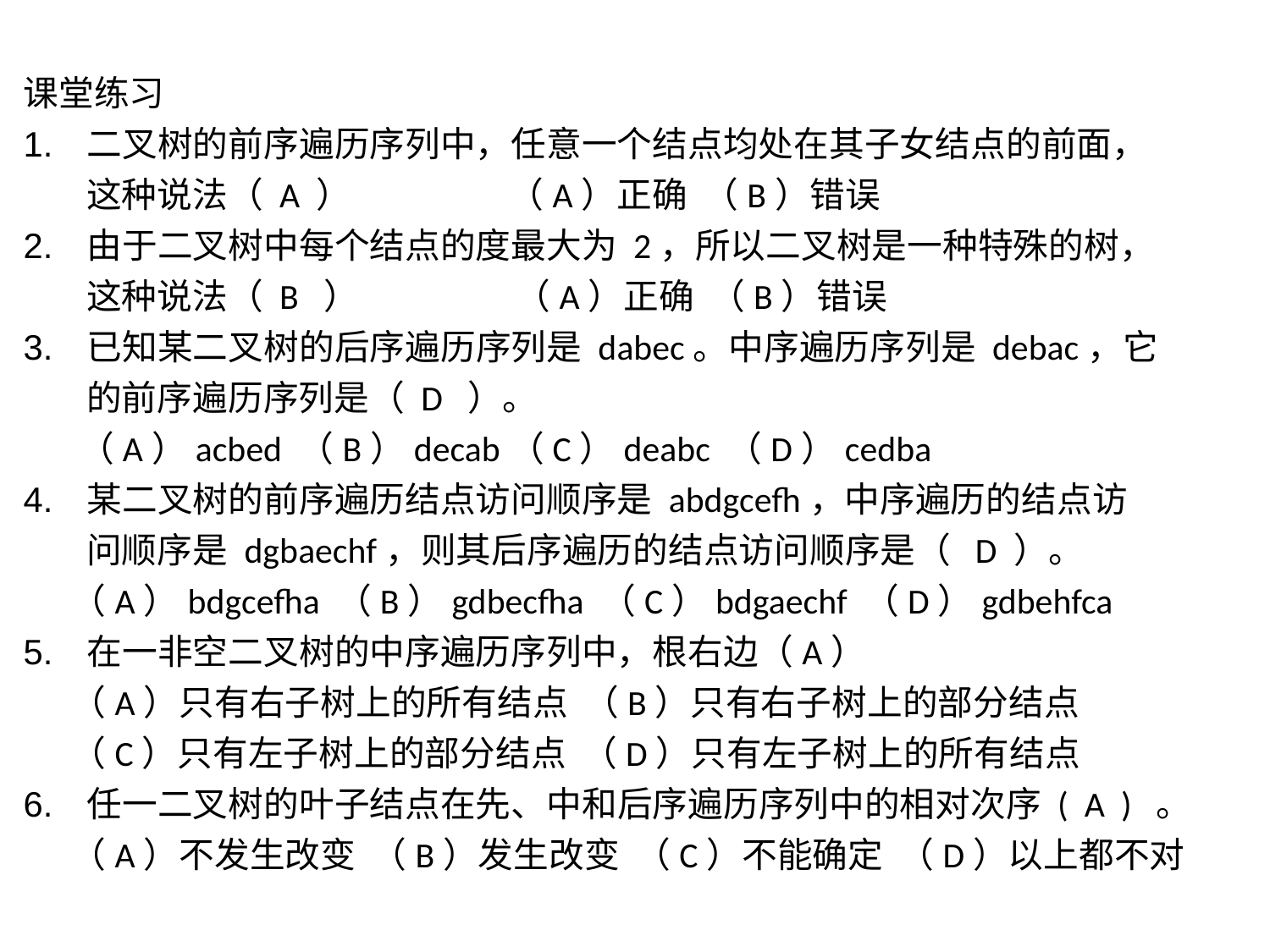

课堂练习
二叉树的前序遍历序列中，任意一个结点均处在其子女结点的前面，
       这种说法（ A ）                    （A）正确  （B）错误
由于二叉树中每个结点的度最大为 2，所以二叉树是一种特殊的树，
       这种说法（ B  ）                    （A）正确  （B）错误
已知某二叉树的后序遍历序列是 dabec。中序遍历序列是 debac，它
       的前序遍历序列是（ D  ）。
      （A）acbed （B）decab（C）deabc （D）cedba
某二叉树的前序遍历结点访问顺序是 abdgcefh，中序遍历的结点访
       问顺序是 dgbaechf，则其后序遍历的结点访问顺序是（  D ）。
     （A）bdgcefha （B）gdbecfha （C）bdgaechf （D）gdbehfca
在一非空二叉树的中序遍历序列中，根右边（A）
     （A）只有右子树上的所有结点  （B）只有右子树上的部分结点
     （C）只有左子树上的部分结点  （D）只有左子树上的所有结点
任一二叉树的叶子结点在先、中和后序遍历序列中的相对次序 (  A  )  。
     （A）不发生改变  （B）发生改变  （C）不能确定  （D）以上都不对